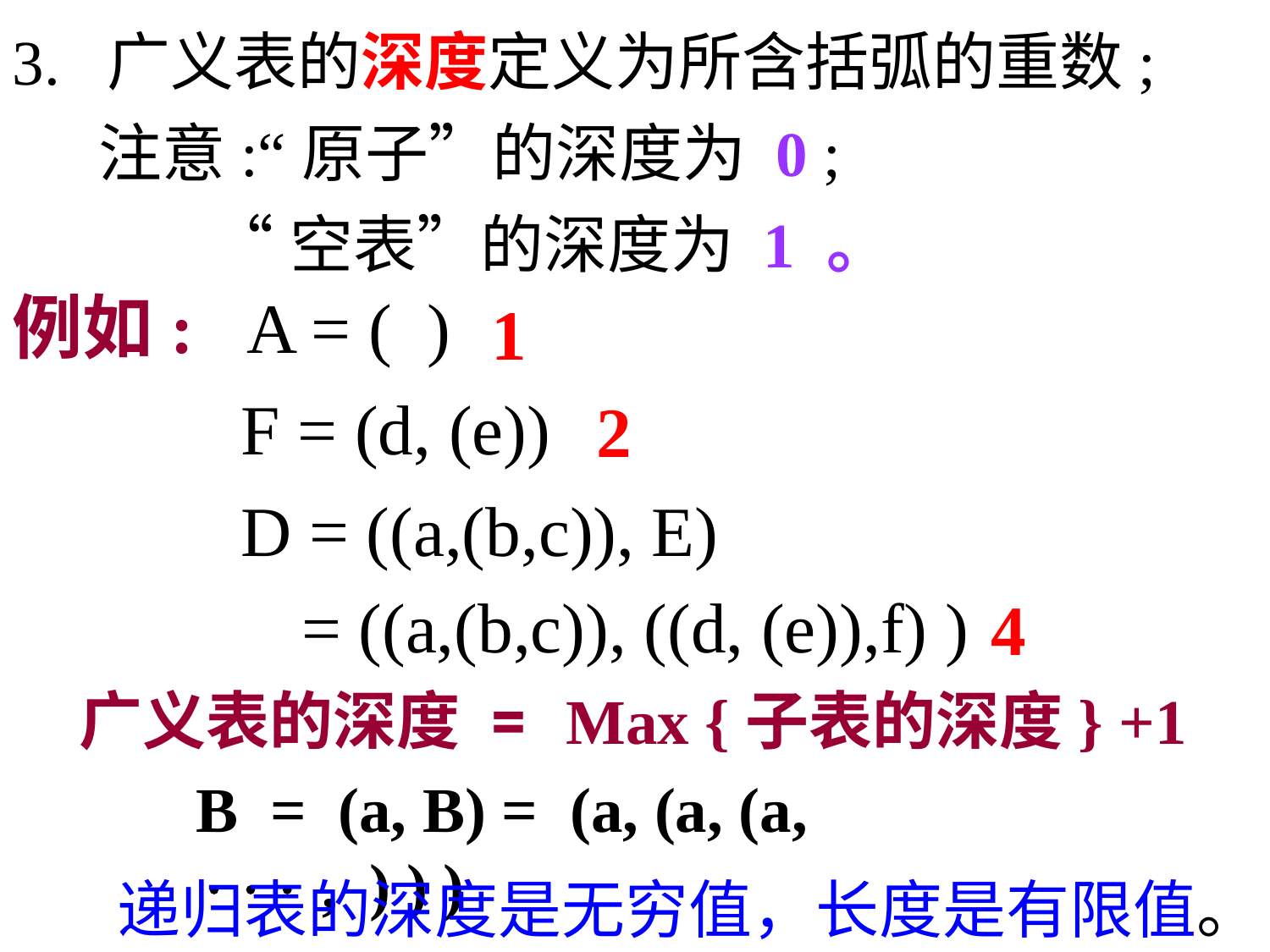

3.  广义表的深度定义为所含括弧的重数;
     注意:“原子”的深度为 0 ;
              “空表”的深度为 1 。
例如:   A = (  )
             F = (d, (e))
             D = ((a,(b,c)), E)

 1
 2
  = ((a,(b,c)), ((d, (e)),f) )
 4
广义表的深度 = Max {子表的深度} +1
B  =  (a, B) =  (a, (a, (a, ⋅⋅⋅ ,  ) ) )
     递归表的深度是无穷值，长度是有限值。